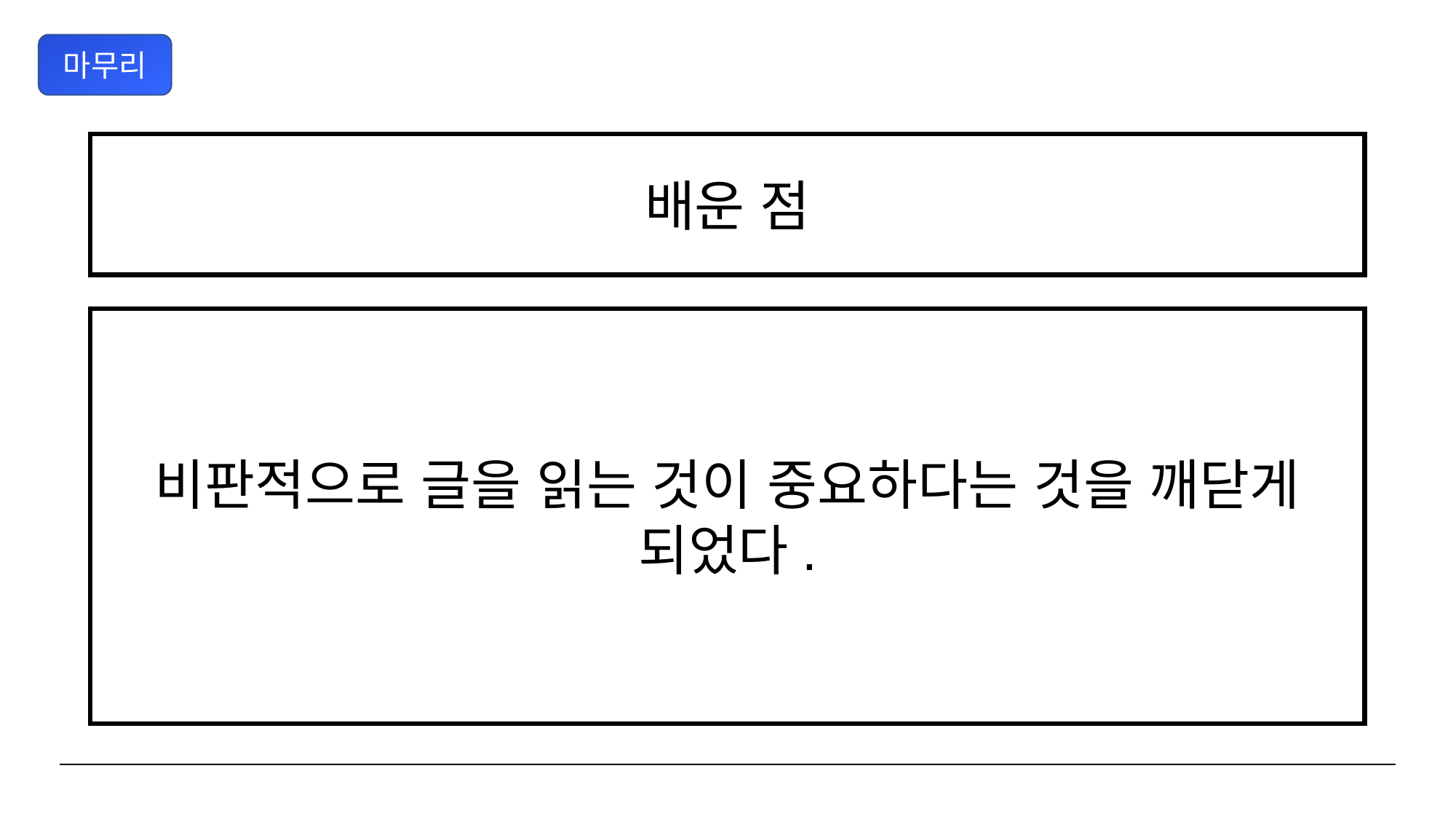

마무리
배운 점
비판적으로 글을 읽는 것이 중요하다는 것을 깨닫게 되었다.